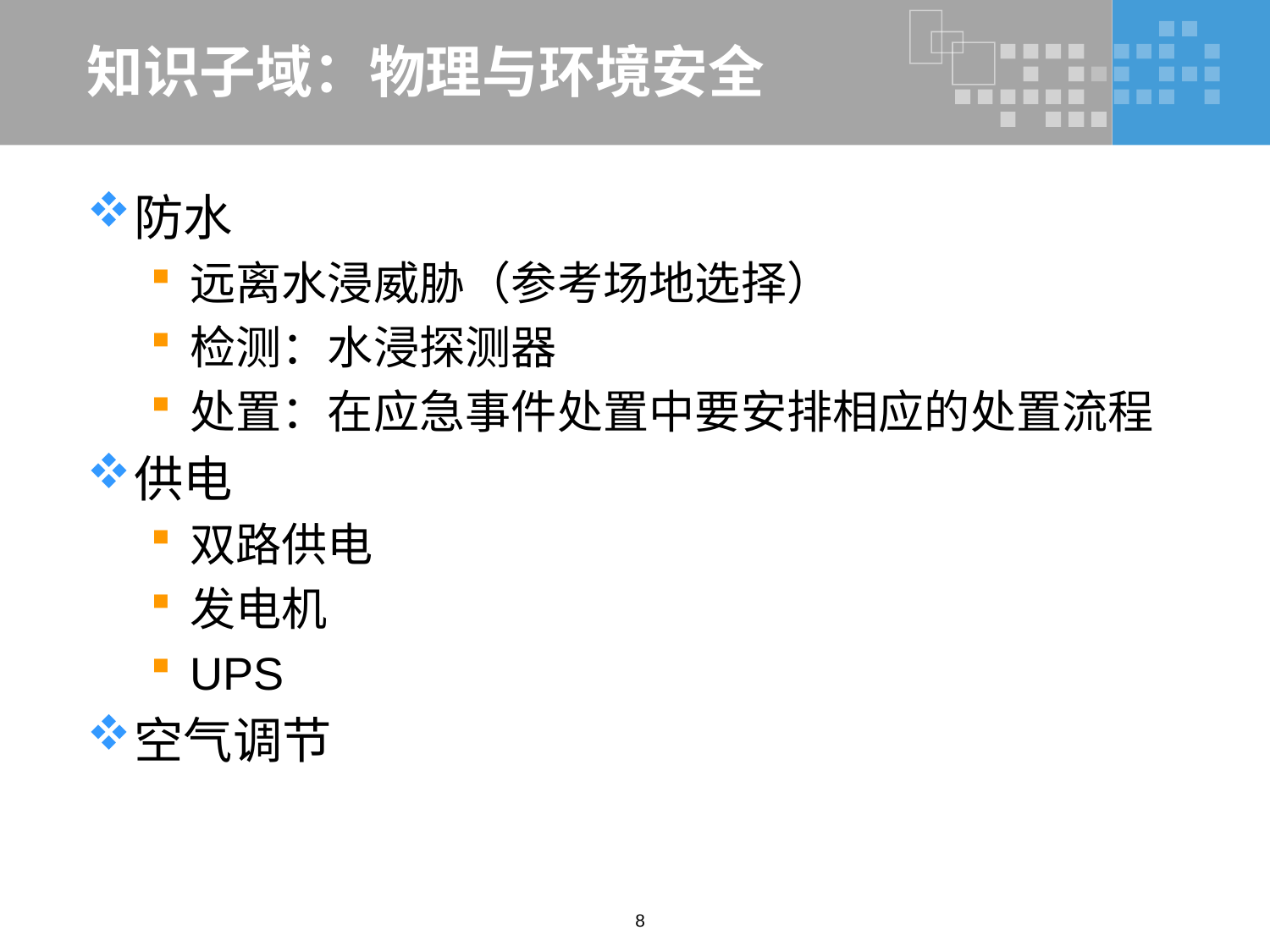

# 知识子域：物理与环境安全
防水
远离水浸威胁（参考场地选择）
检测：水浸探测器
处置：在应急事件处置中要安排相应的处置流程
供电
双路供电
发电机
UPS
空气调节
8